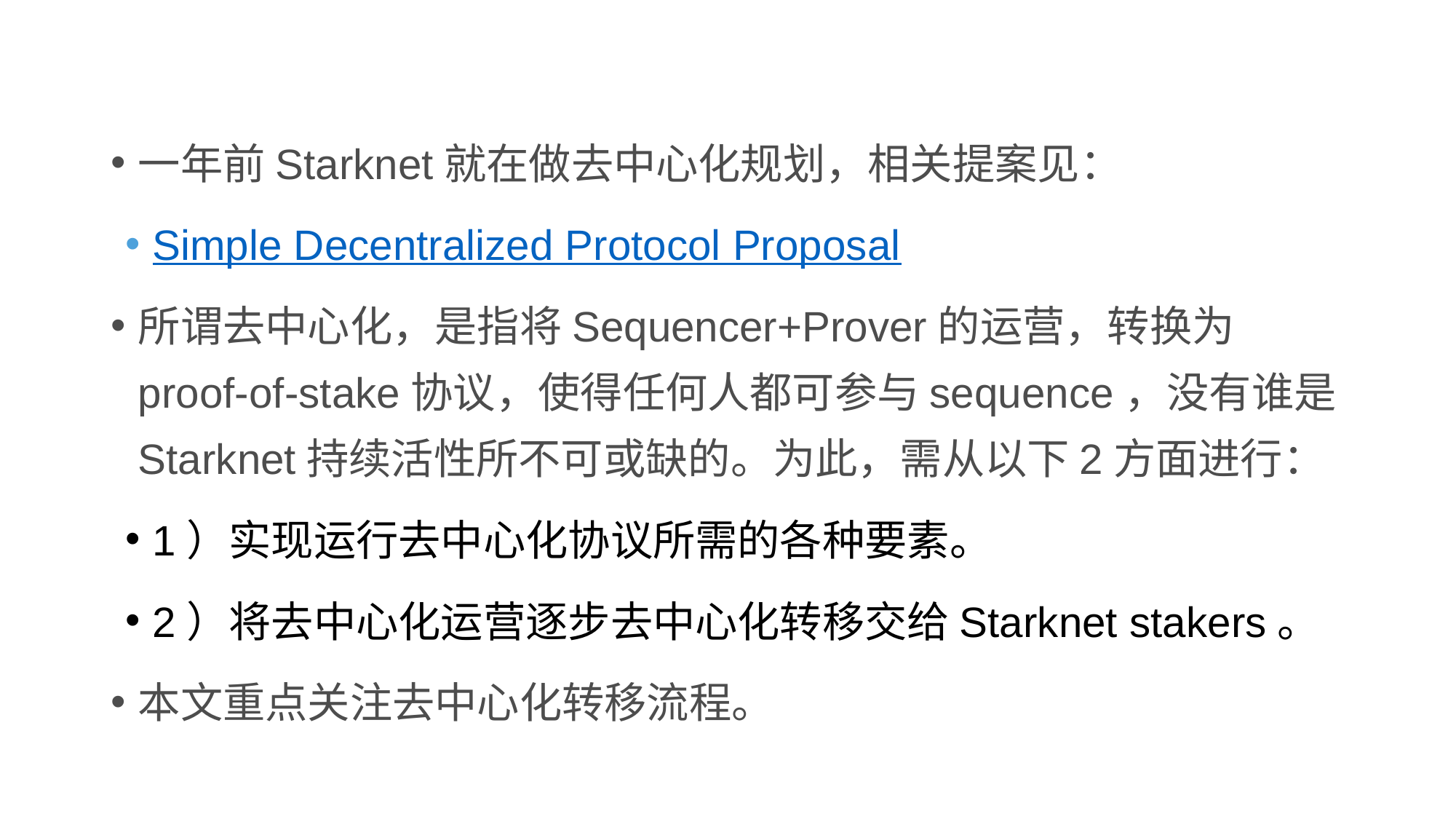

一年前Starknet就在做去中心化规划，相关提案见：
Simple Decentralized Protocol Proposal
所谓去中心化，是指将Sequencer+Prover的运营，转换为proof-of-stake协议，使得任何人都可参与sequence，没有谁是Starknet持续活性所不可或缺的。为此，需从以下2方面进行：
1）实现运行去中心化协议所需的各种要素。
2）将去中心化运营逐步去中心化转移交给Starknet stakers。
本文重点关注去中心化转移流程。